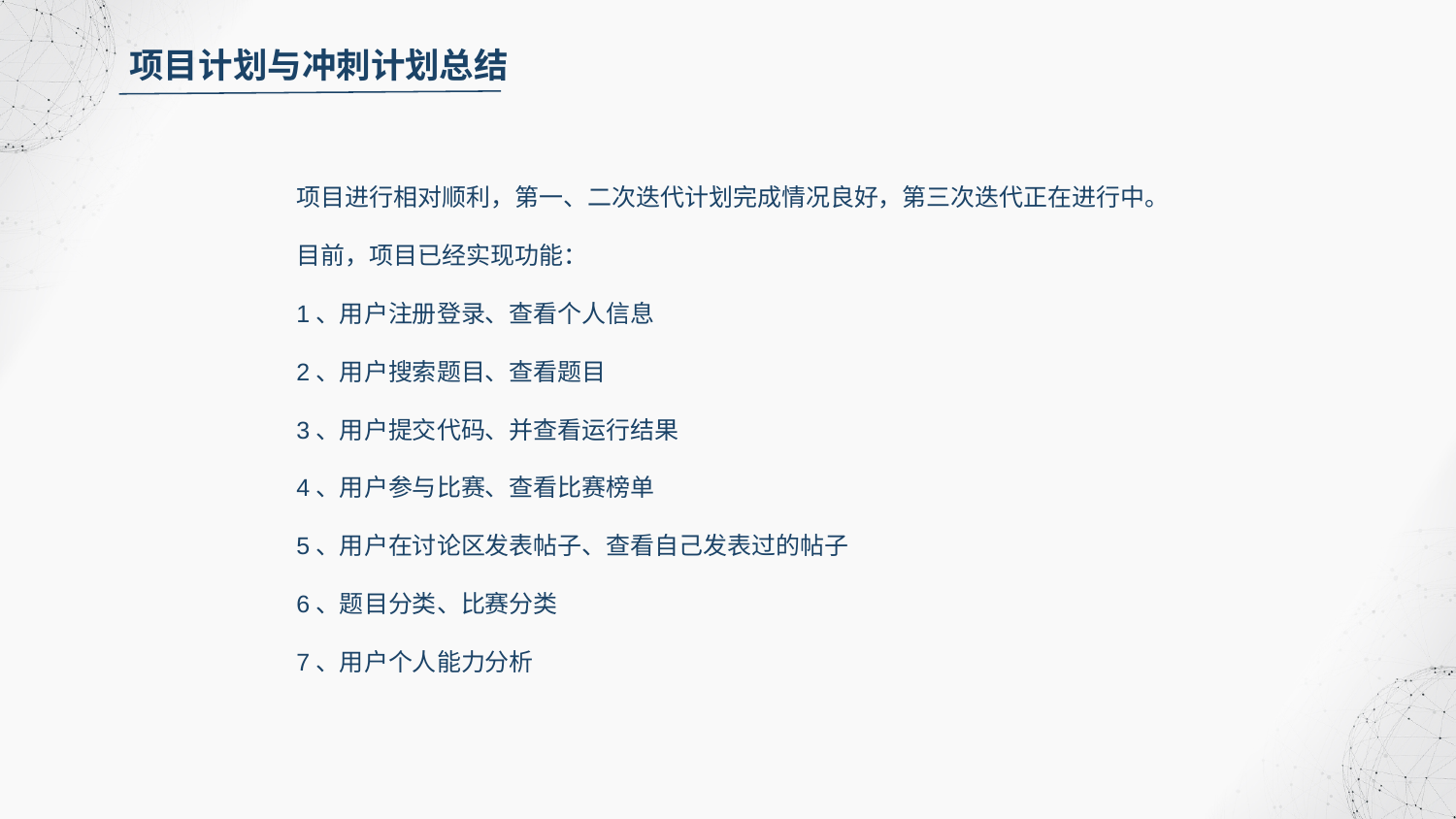

项目计划与冲刺计划总结
项目进行相对顺利，第一、二次迭代计划完成情况良好，第三次迭代正在进行中。

目前，项目已经实现功能：

1、用户注册登录、查看个人信息

2、用户搜索题目、查看题目

3、用户提交代码、并查看运行结果

4、用户参与比赛、查看比赛榜单

5、用户在讨论区发表帖子、查看自己发表过的帖子

6、题目分类、比赛分类

7、用户个人能力分析